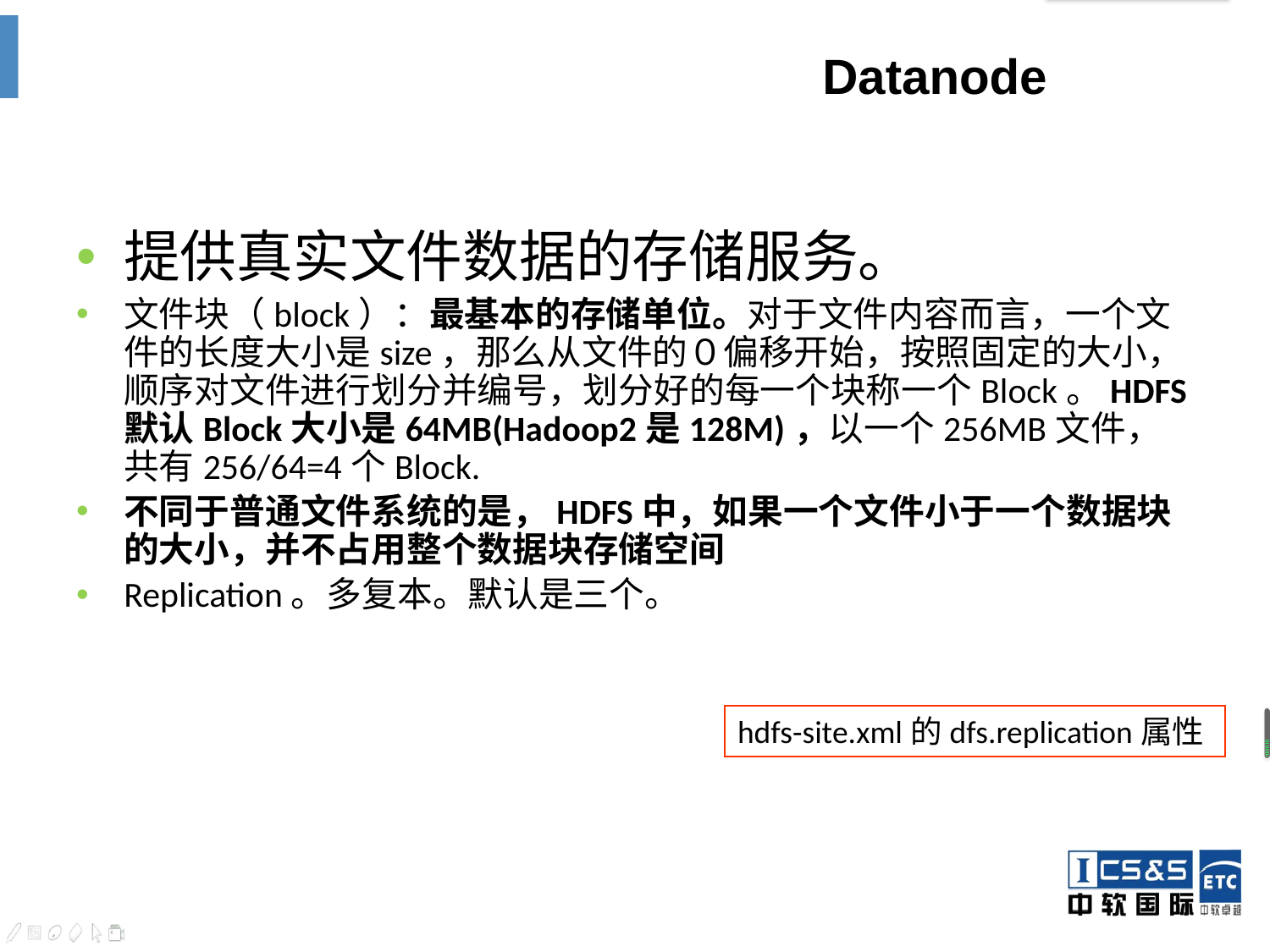

# Datanode
提供真实文件数据的存储服务。
文件块（block）：最基本的存储单位。对于文件内容而言，一个文件的长度大小是size，那么从文件的０偏移开始，按照固定的大小，顺序对文件进行划分并编号，划分好的每一个块称一个Block。HDFS默认Block大小是64MB(Hadoop2是128M)，以一个256MB文件，共有256/64=4个Block.
不同于普通文件系统的是，HDFS中，如果一个文件小于一个数据块的大小，并不占用整个数据块存储空间
Replication。多复本。默认是三个。

hdfs-site.xml的dfs.replication属性